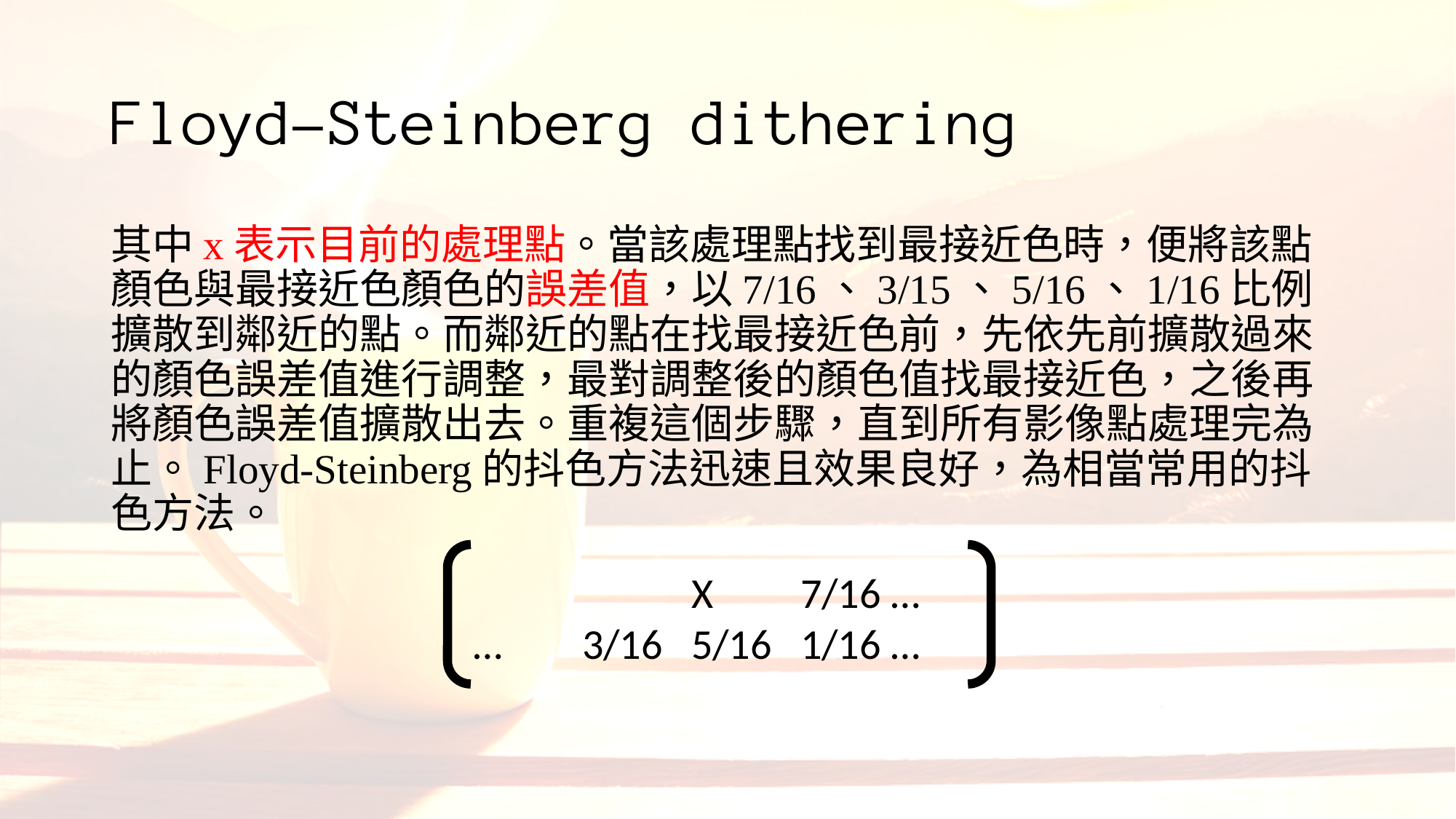

# Floyd-Steinberg dithering
其中x表示目前的處理點。當該處理點找到最接近色時，便將該點顏色與最接近色顏色的誤差值，以7/16、3/15、5/16、1/16比例擴散到鄰近的點。而鄰近的點在找最接近色前，先依先前擴散過來的顏色誤差值進行調整，最對調整後的顏色值找最接近色，之後再將顏色誤差值擴散出去。重複這個步驟，直到所有影像點處理完為止。Floyd-Steinberg的抖色方法迅速且效果良好，為相當常用的抖色方法。

		X	7/16 …
…	3/16	5/16	1/16 …